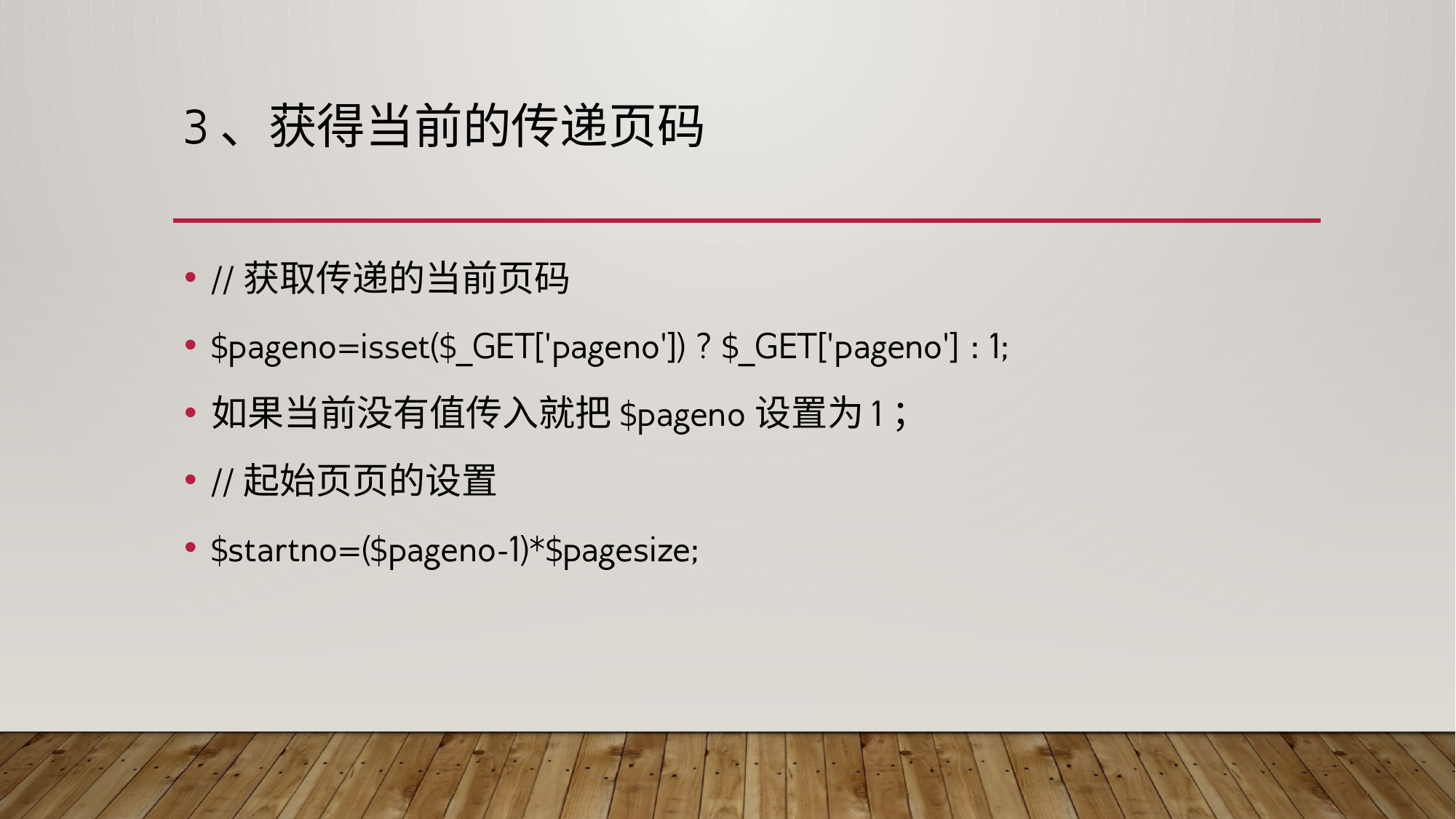

# 3、获得当前的传递页码
//获取传递的当前页码
$pageno=isset($_GET['pageno']) ? $_GET['pageno'] : 1;
如果当前没有值传入就把$pageno设置为1；
//起始页页的设置
$startno=($pageno-1)*$pagesize;